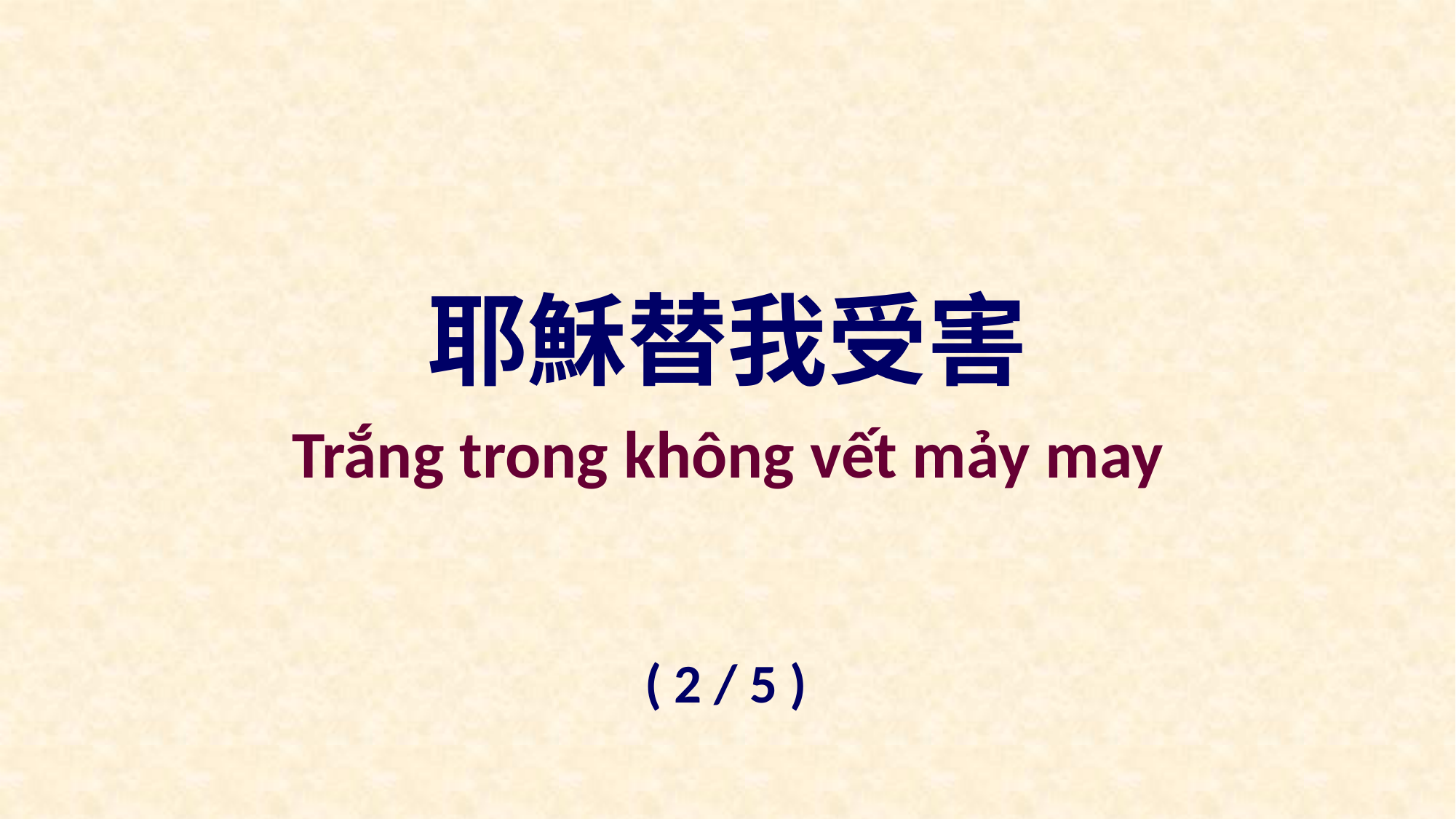

耶穌替我受害
Trắng trong không vết mảy may
( 2 / 5 )